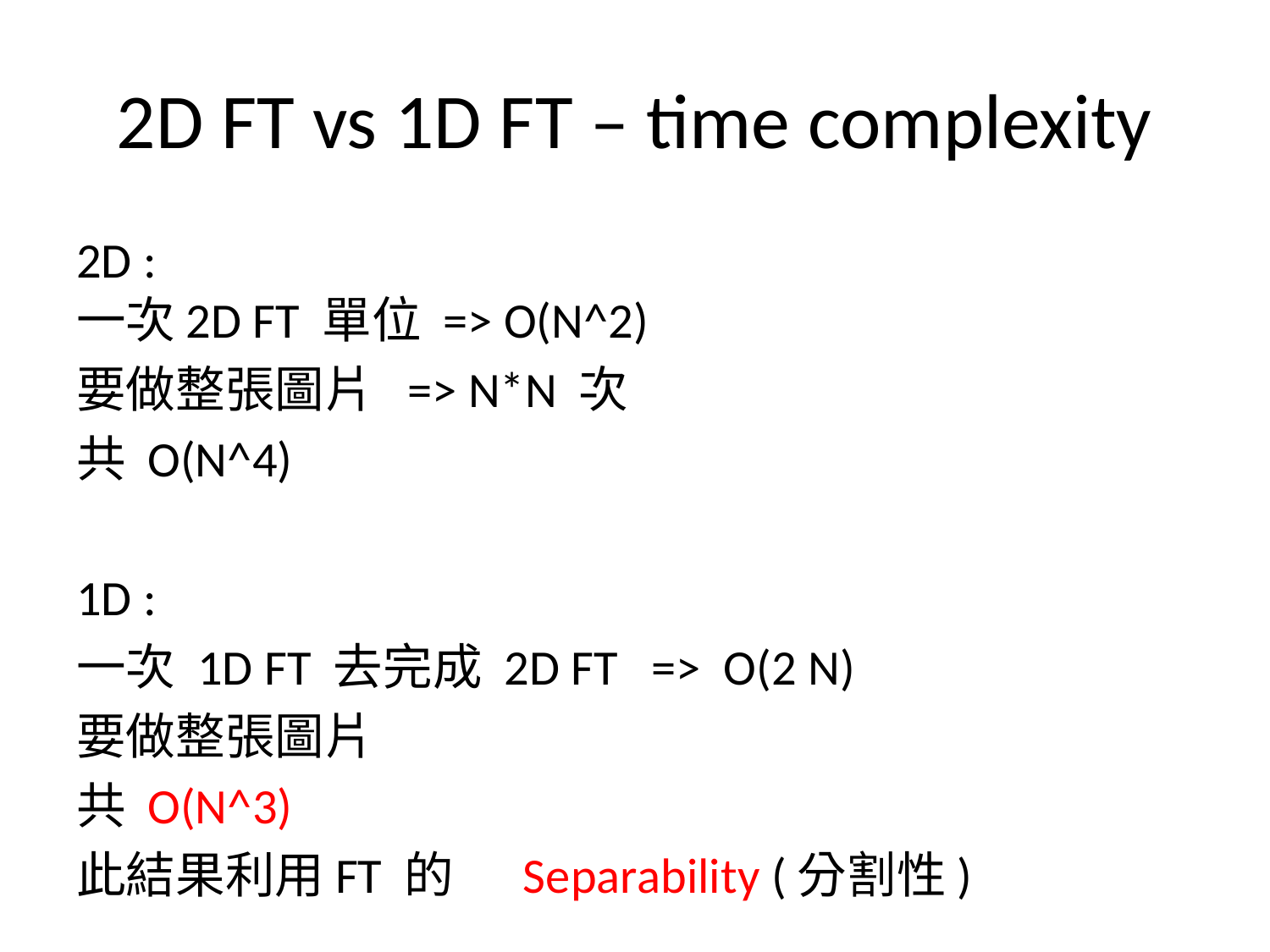

# 2D FT vs 1D FT – time complexity
2D :
一次2D FT 單位 => O(N^2)
要做整張圖片  => N*N 次
共 O(N^4)

1D :
一次 1D FT 去完成 2D FT   =>  O(2 N)
要做整張圖片
共 O(N^3)
此結果利用FT 的	Separability (分割性)